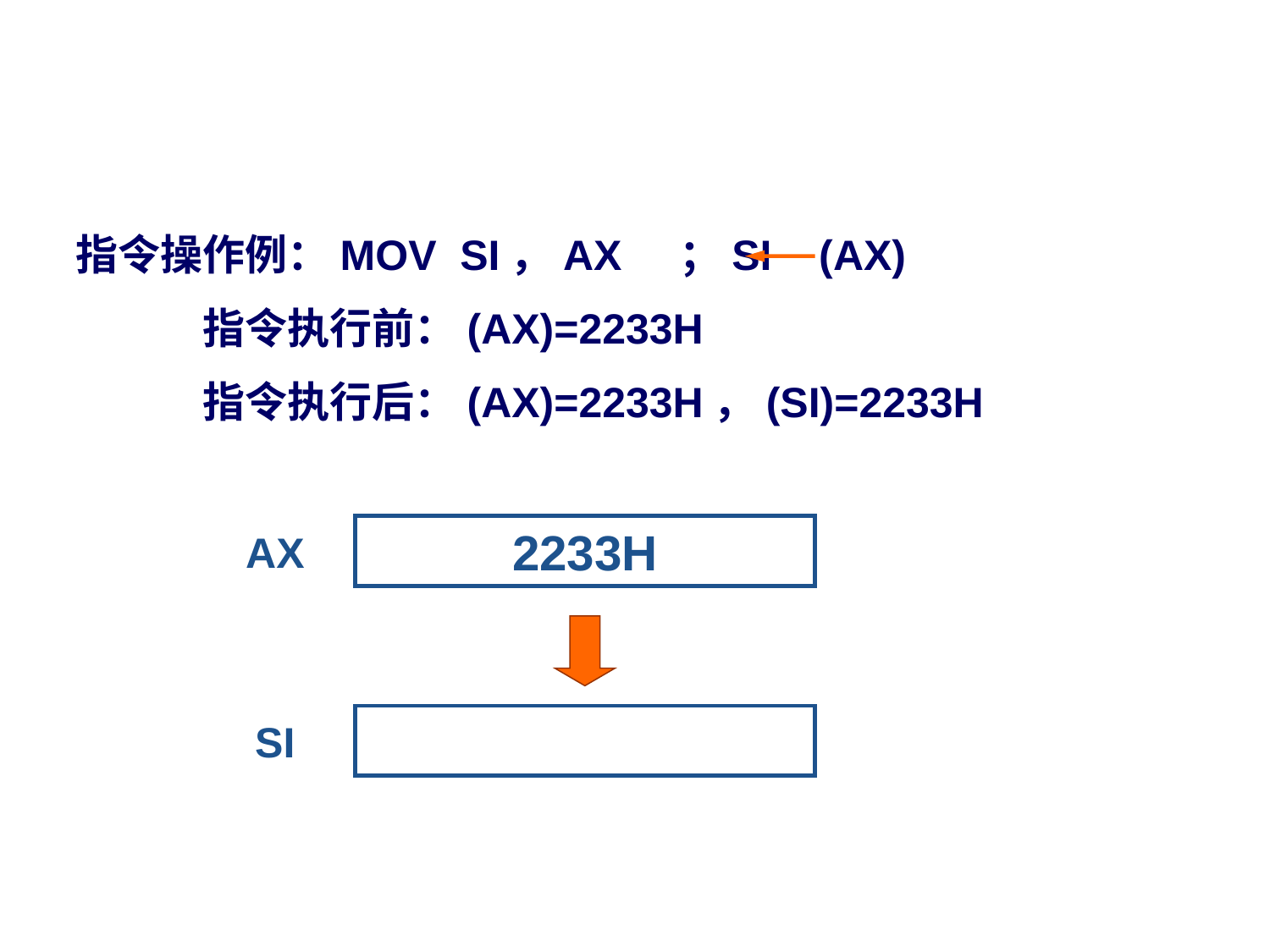

#
指令操作例：MOV  SI，AX    ；SI    (AX)
　　　指令执行前：(AX)=2233H
　　　指令执行后：(AX)=2233H，(SI)=2233H

2233H
AX

SI